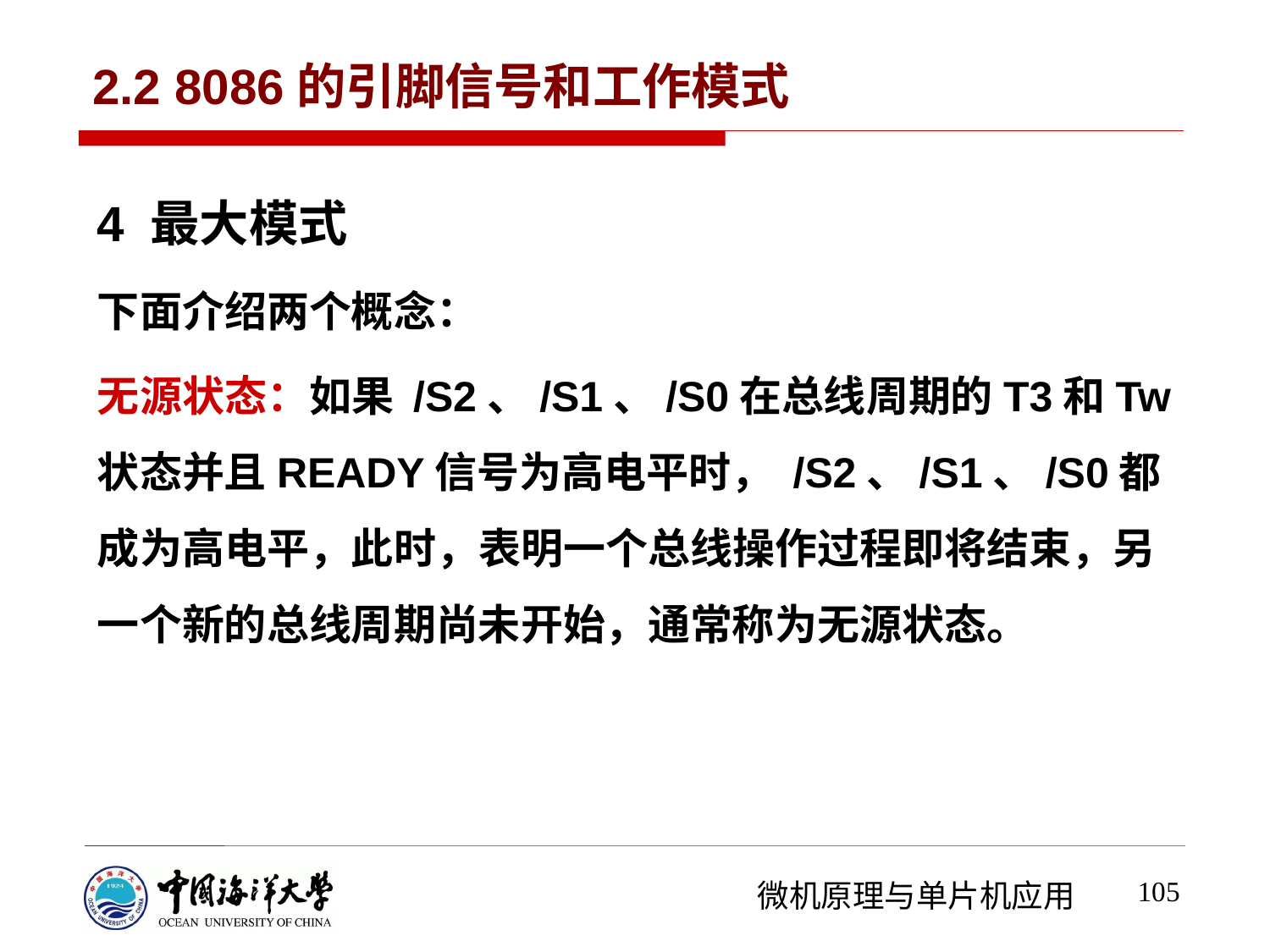

# 2.2 8086的引脚信号和工作模式
4 最大模式
下面介绍两个概念：
无源状态：如果 /S2、/S1、/S0在总线周期的T3和Tw状态并且READY信号为高电平时， /S2、/S1、/S0都成为高电平，此时，表明一个总线操作过程即将结束，另一个新的总线周期尚未开始，通常称为无源状态。

105